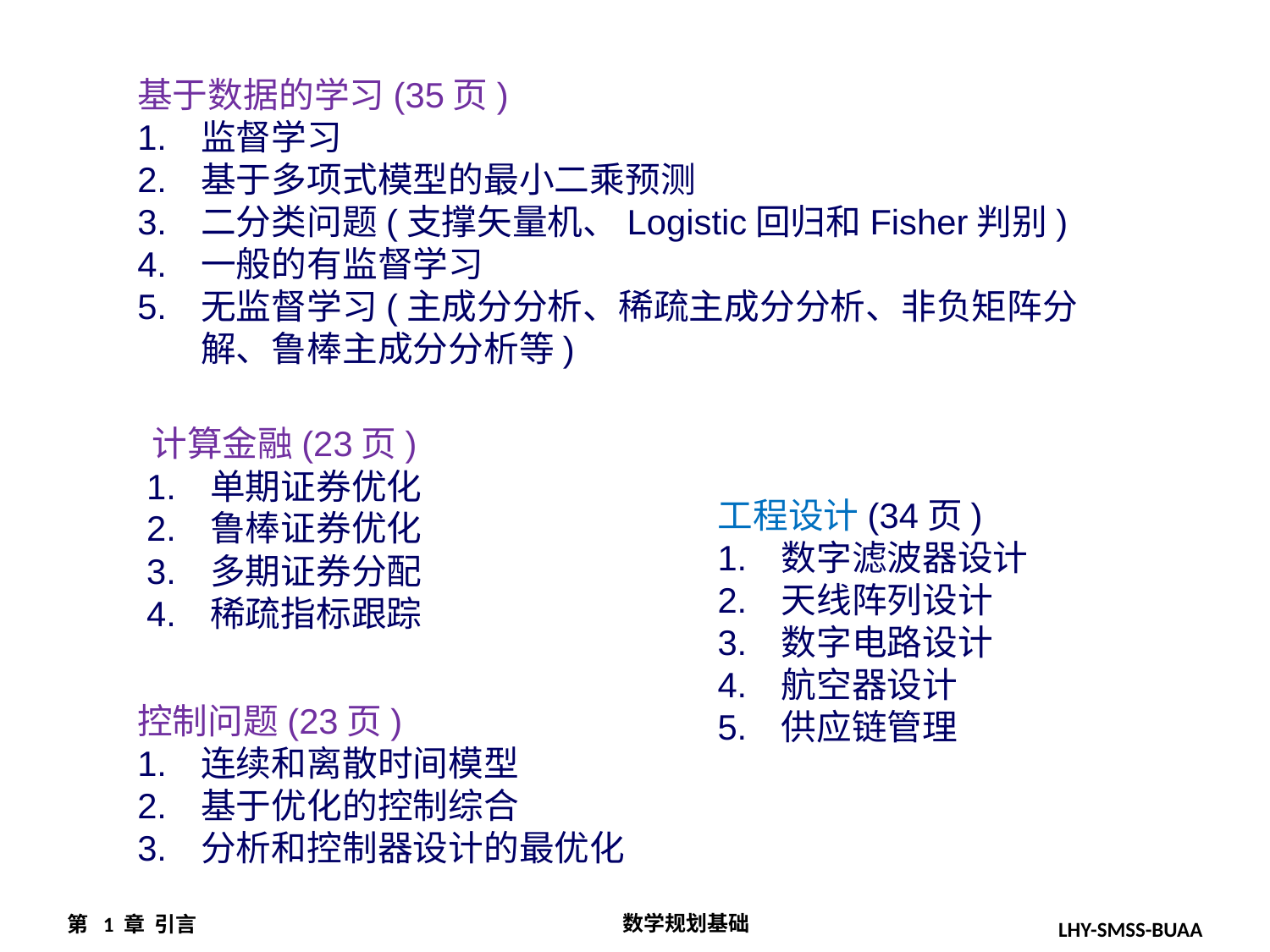

基于数据的学习(35页)
监督学习
基于多项式模型的最小二乘预测
二分类问题(支撑矢量机、Logistic回归和Fisher判别)
一般的有监督学习
无监督学习(主成分分析、稀疏主成分分析、非负矩阵分解、鲁棒主成分分析等)
计算金融(23页)
单期证券优化
鲁棒证券优化
多期证券分配
稀疏指标跟踪
工程设计(34页)
数字滤波器设计
天线阵列设计
数字电路设计
航空器设计
供应链管理
控制问题(23页)
连续和离散时间模型
基于优化的控制综合
分析和控制器设计的最优化